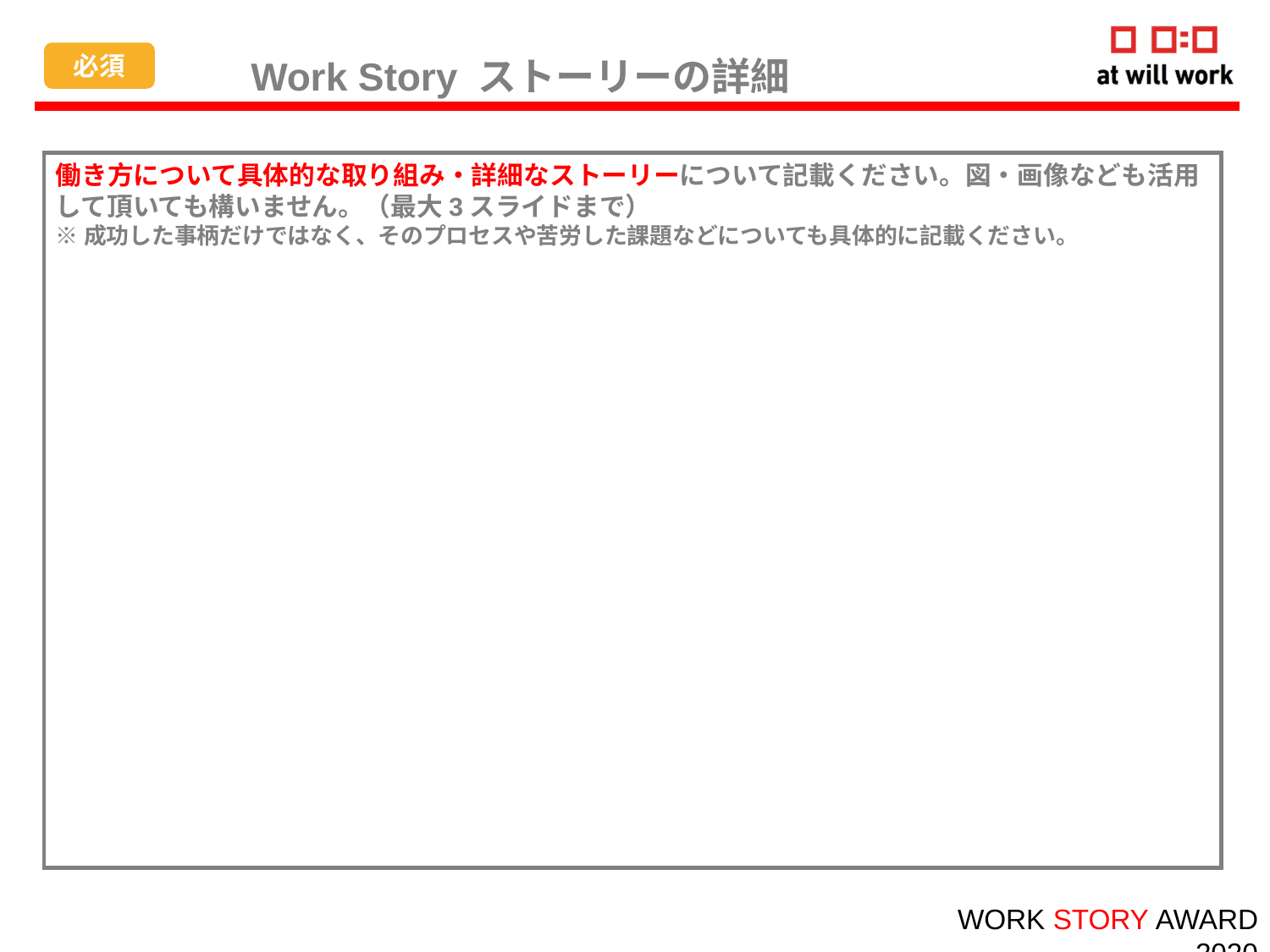

必須
　　　　　Work Story ストーリーの詳細
働き方について具体的な取り組み・詳細なストーリーについて記載ください。図・画像なども活用して頂いても構いません。（最大3スライドまで）
※成功した事柄だけではなく、そのプロセスや苦労した課題などについても具体的に記載ください。